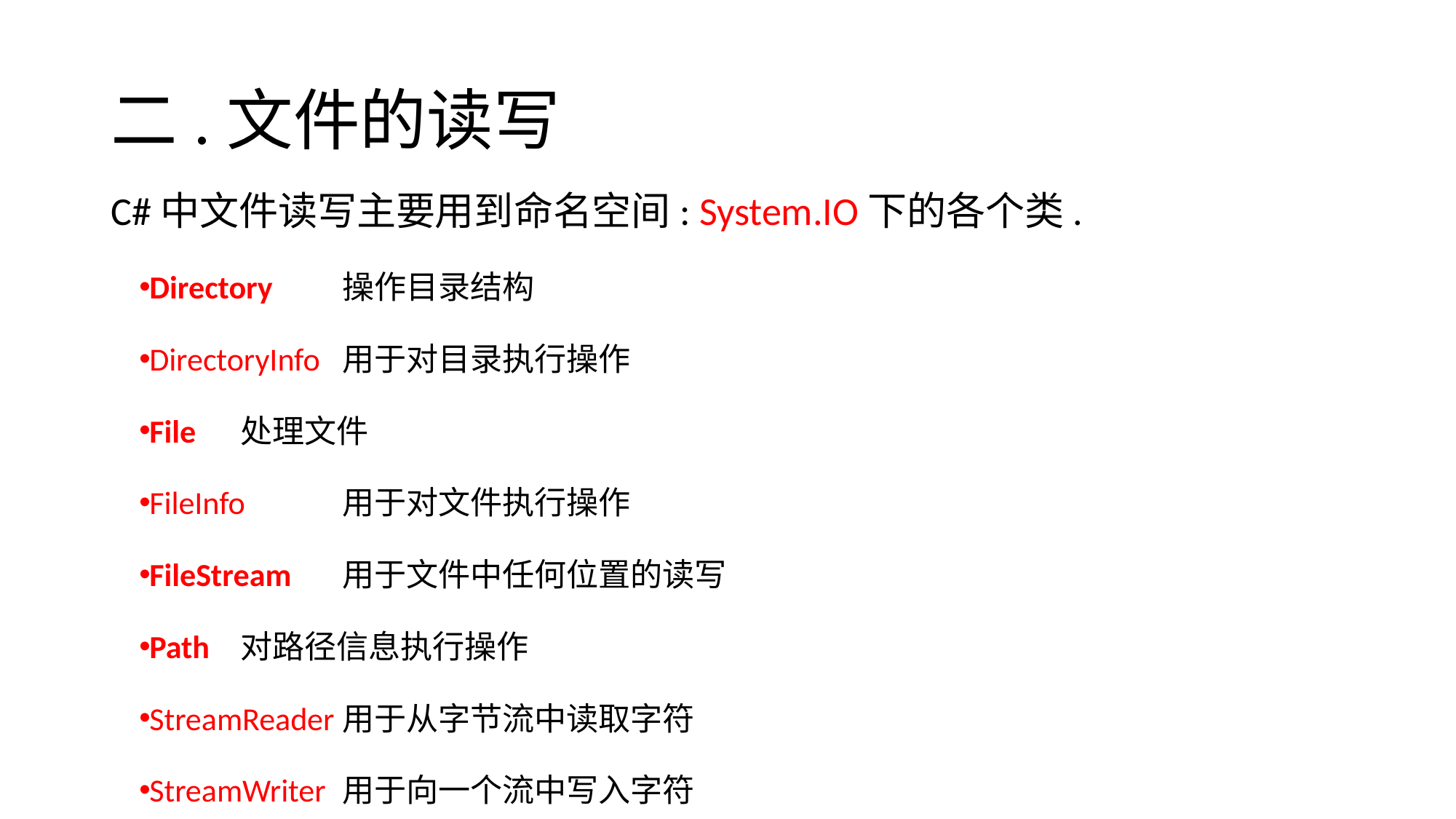

# 二.文件的读写
C#中文件读写主要用到命名空间: System.IO下的各个类.
Directory 		操作目录结构
DirectoryInfo 		用于对目录执行操作
File 			处理文件
FileInfo 		用于对文件执行操作
FileStream		用于文件中任何位置的读写
Path 			对路径信息执行操作
StreamReader	用于从字节流中读取字符
StreamWriter 	用于向一个流中写入字符